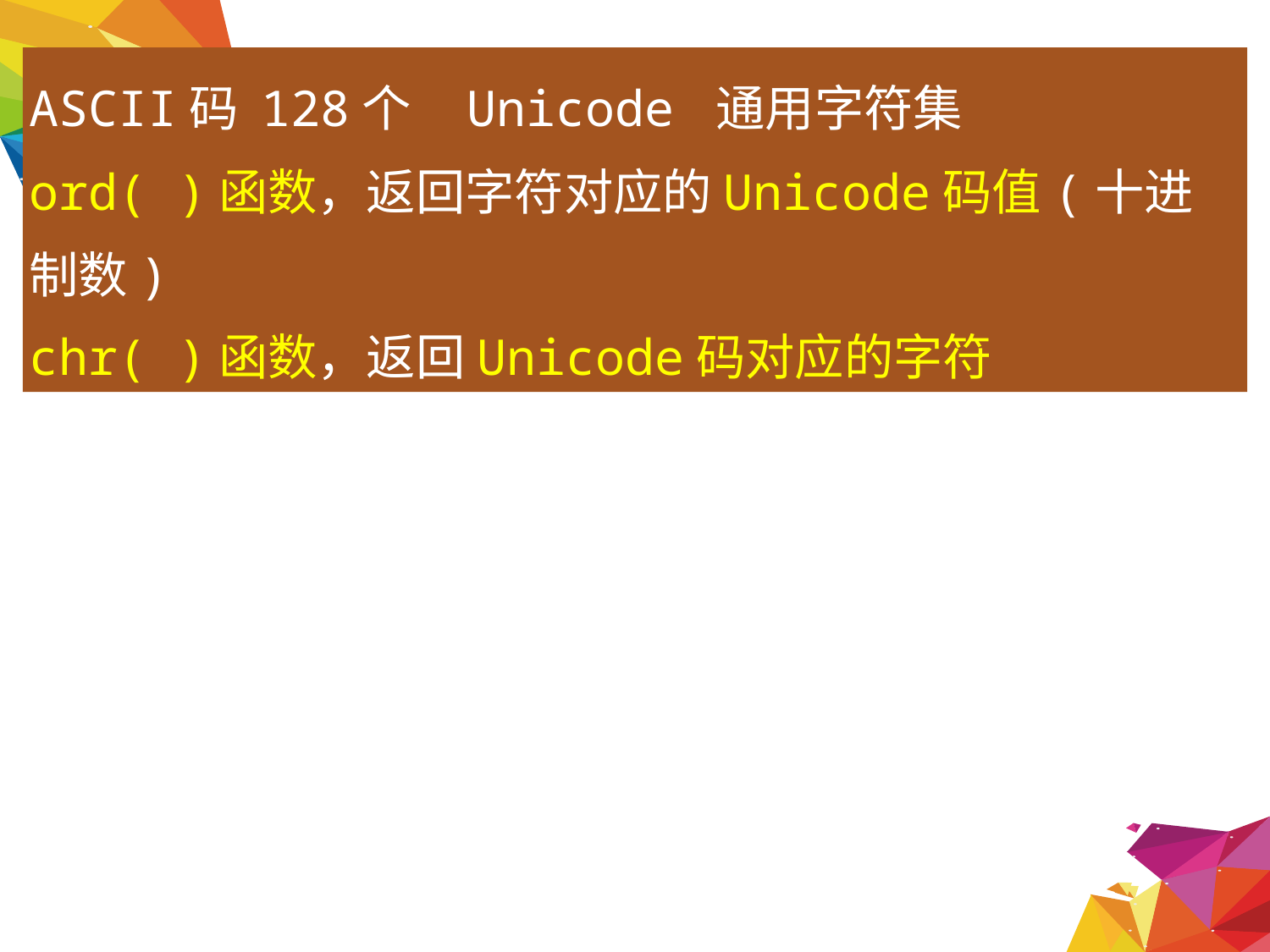

ASCII码 128个    Unicode 通用字符集
ord( )函数，返回字符对应的Unicode码值(十进制数)
chr( )函数，返回Unicode码对应的字符